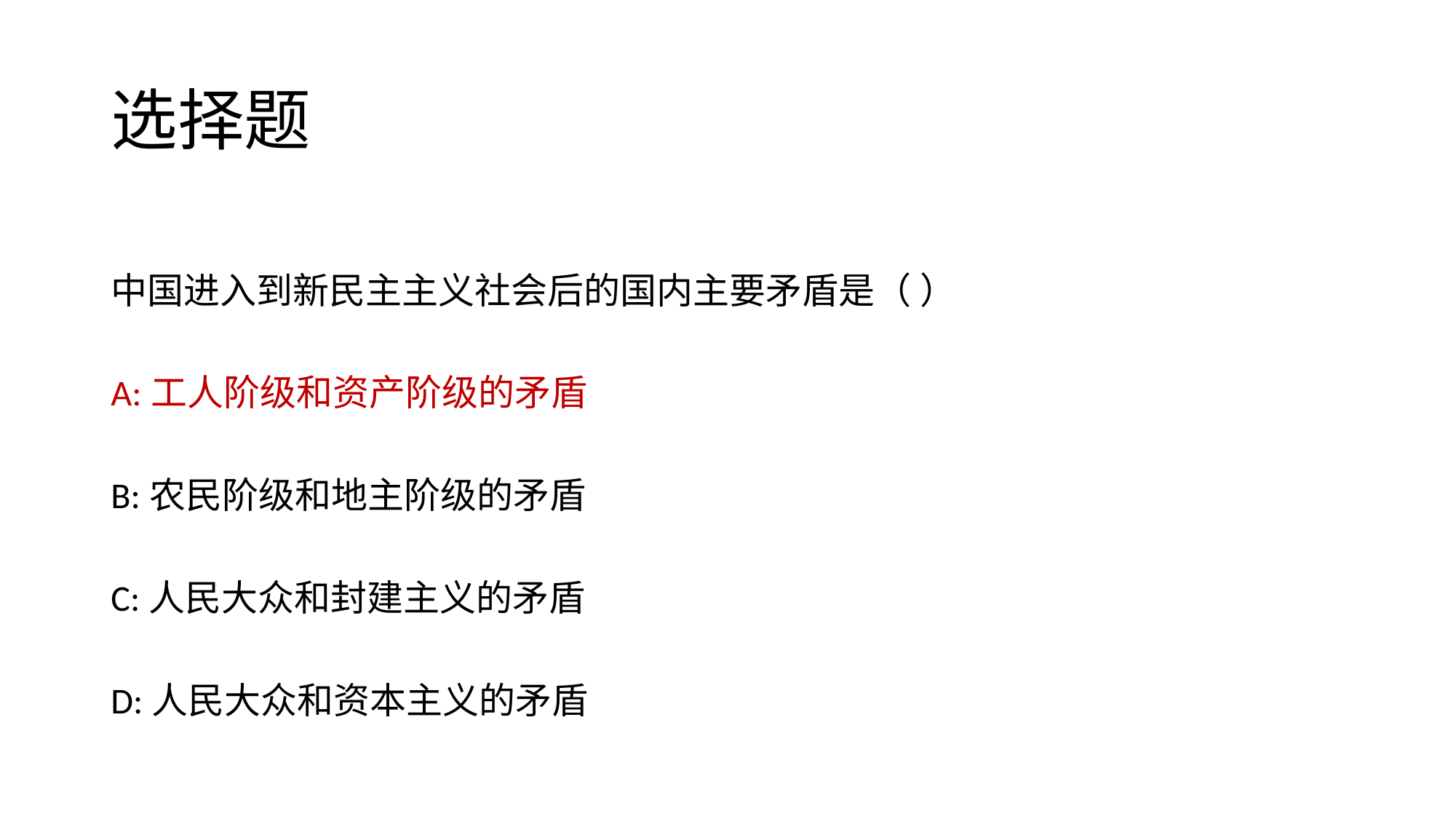

# 选择题
中国进入到新民主主义社会后的国内主要矛盾是（ ）
A:工人阶级和资产阶级的矛盾
B:农民阶级和地主阶级的矛盾
C:人民大众和封建主义的矛盾
D:人民大众和资本主义的矛盾